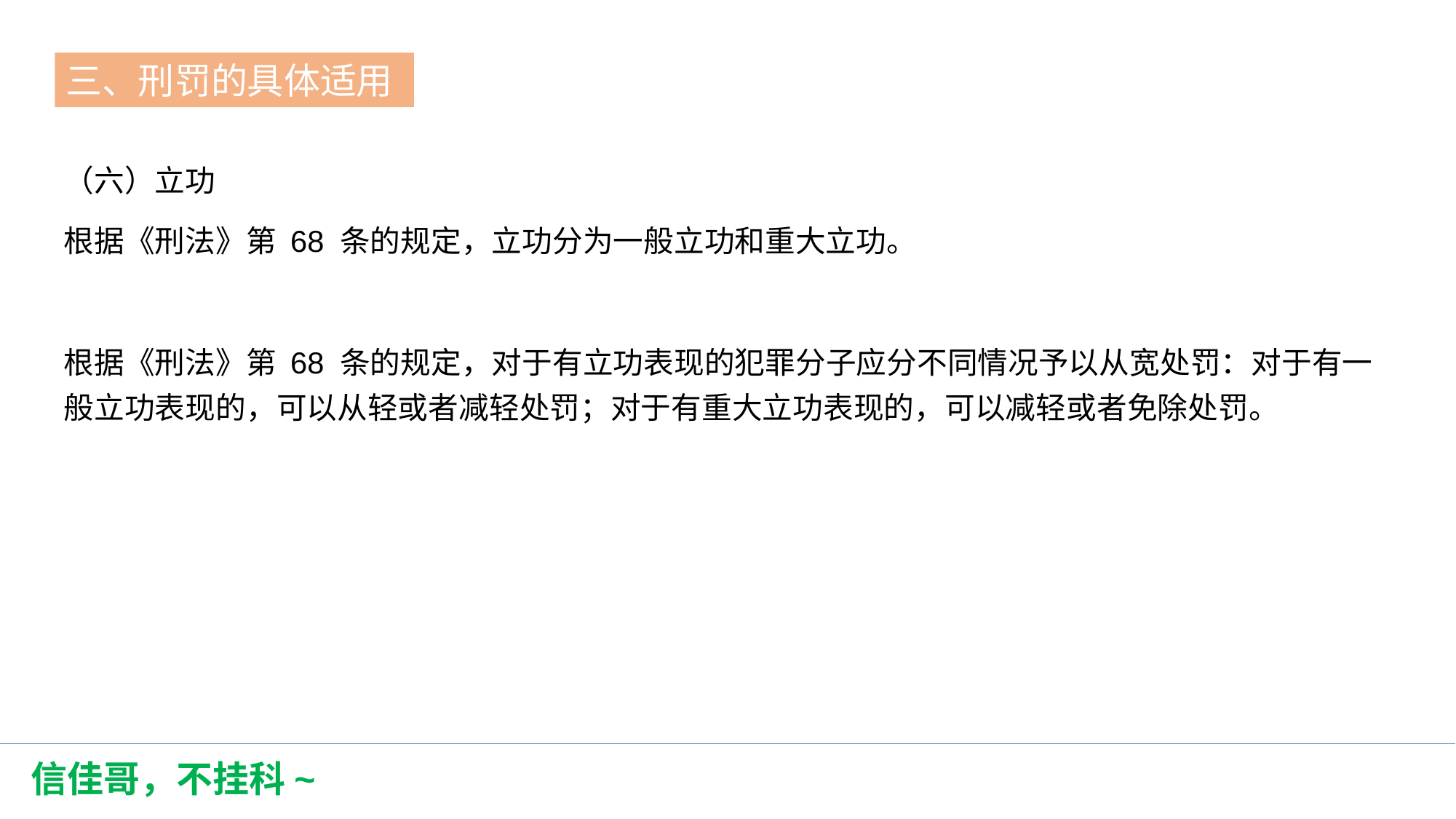

三、刑罚的具体适用
第一节
（六）立功
根据《刑法》第 68 条的规定，立功分为一般立功和重大立功。

根据《刑法》第 68 条的规定，对于有立功表现的犯罪分子应分不同情况予以从宽处罚：对于有一般立功表现的，可以从轻或者减轻处罚；对于有重大立功表现的，可以减轻或者免除处罚。